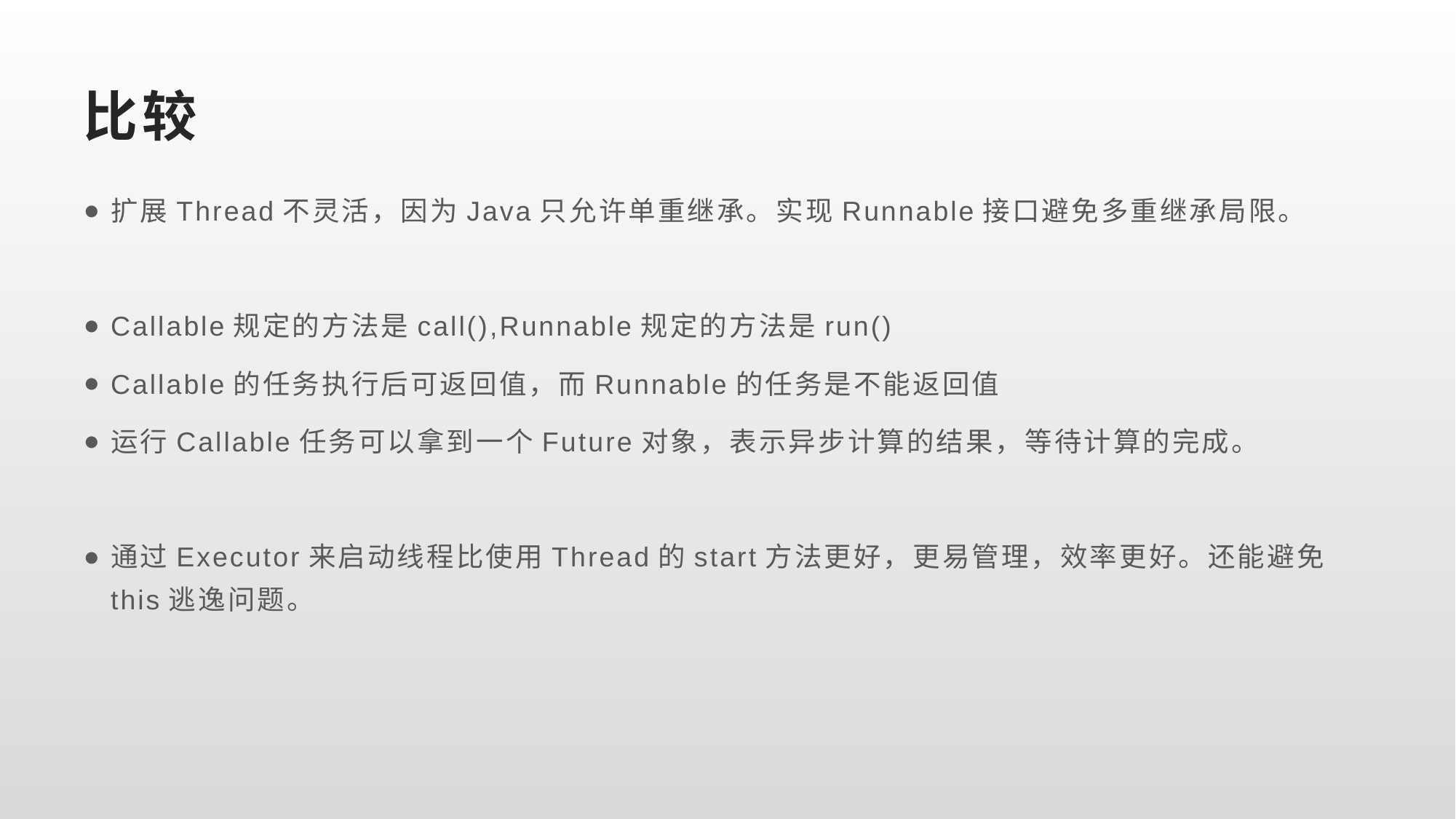

# 比较
扩展Thread不灵活，因为Java只允许单重继承。实现Runnable接口避免多重继承局限。

Callable规定的方法是call(),Runnable规定的方法是run()
Callable的任务执行后可返回值，而Runnable的任务是不能返回值
运行Callable任务可以拿到一个Future对象，表示异步计算的结果，等待计算的完成。

通过Executor来启动线程比使用Thread的start方法更好，更易管理，效率更好。还能避免this逃逸问题。